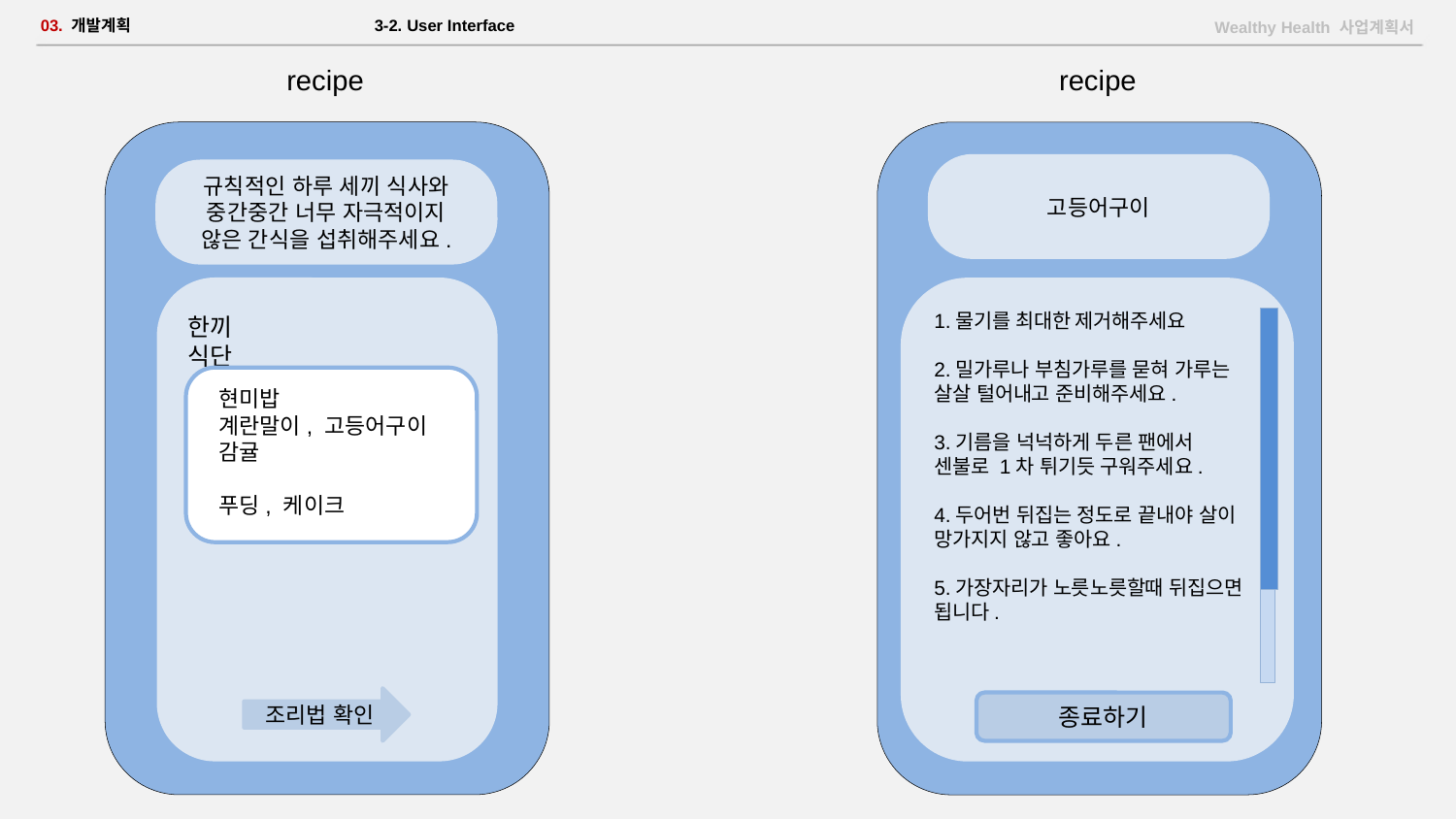

# 03. 개발계획                                                    3-2. User Interface
Wealthy Health 사업계획서
recipe
recipe

고등어구이
규칙적인 하루 세끼 식사와 중간중간 너무 자극적이지 않은 간식을 섭취해주세요.

1.물기를 최대한 제거해주세요

2.밀가루나 부침가루를 묻혀 가루는 살살 털어내고 준비해주세요.

3.기름을 넉넉하게 두른 팬에서 센불로 1차 튀기듯 구워주세요.

4.두어번 뒤집는 정도로 끝내야 살이 망가지지 않고 좋아요.

5.가장자리가 노릇노릇할때 뒤집으면 됩니다.
한끼 식단

현미밥
계란말이, 고등어구이
감귤

푸딩, 케이크
조리법 확인
종료하기